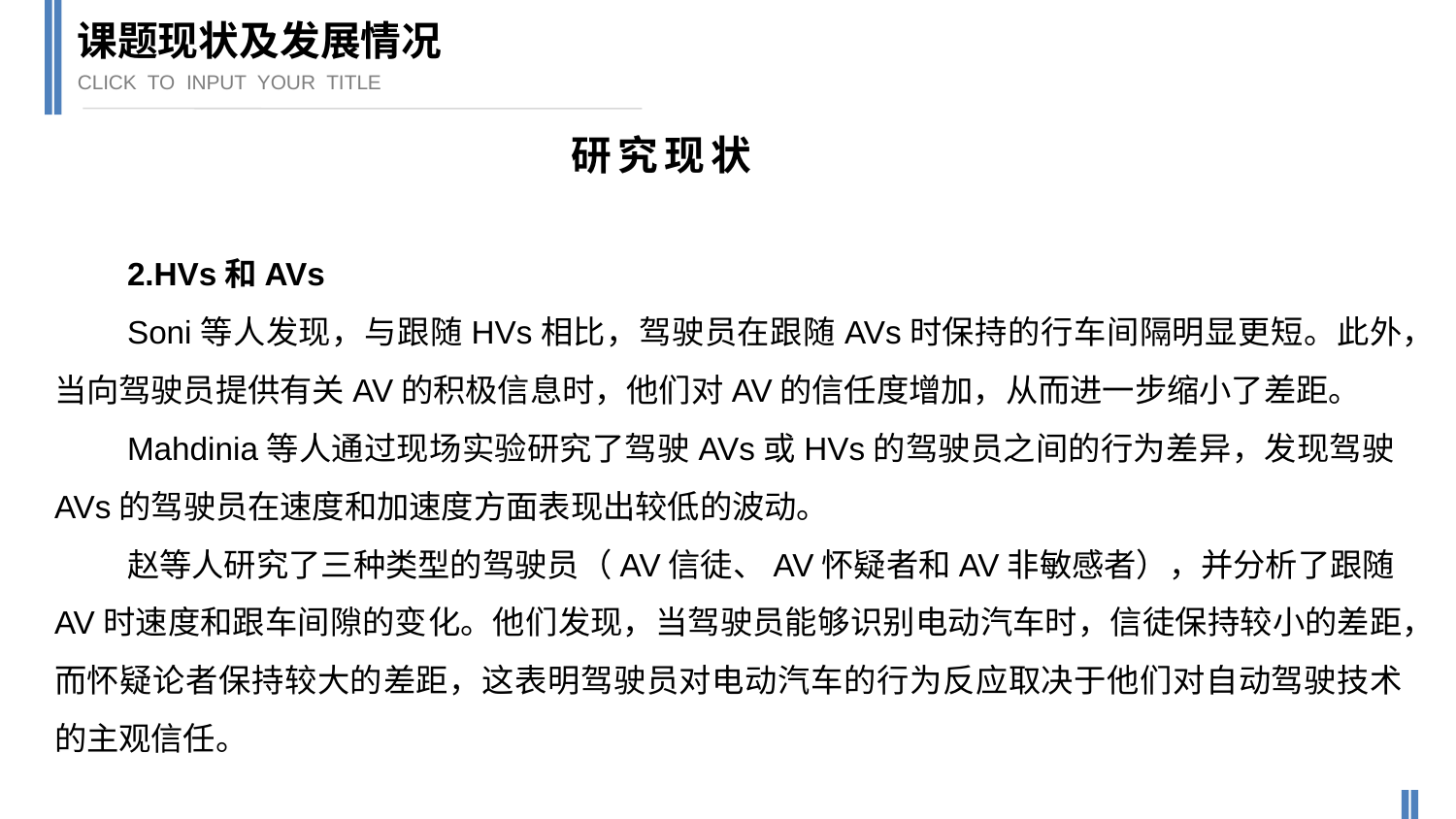

课题现状及发展情况
CLICK  TO  INPUT  YOUR  TITLE
研究现状
2.HVs和AVs
Soni等人发现，与跟随HVs相比，驾驶员在跟随AVs时保持的行车间隔明显更短。此外，当向驾驶员提供有关AV的积极信息时，他们对AV的信任度增加，从而进一步缩小了差距。
Mahdinia等人通过现场实验研究了驾驶AVs或HVs的驾驶员之间的行为差异，发现驾驶AVs的驾驶员在速度和加速度方面表现出较低的波动。
赵等人研究了三种类型的驾驶员（AV信徒、AV怀疑者和AV非敏感者），并分析了跟随AV时速度和跟车间隙的变化。他们发现，当驾驶员能够识别电动汽车时，信徒保持较小的差距，而怀疑论者保持较大的差距，这表明驾驶员对电动汽车的行为反应取决于他们对自动驾驶技术的主观信任。